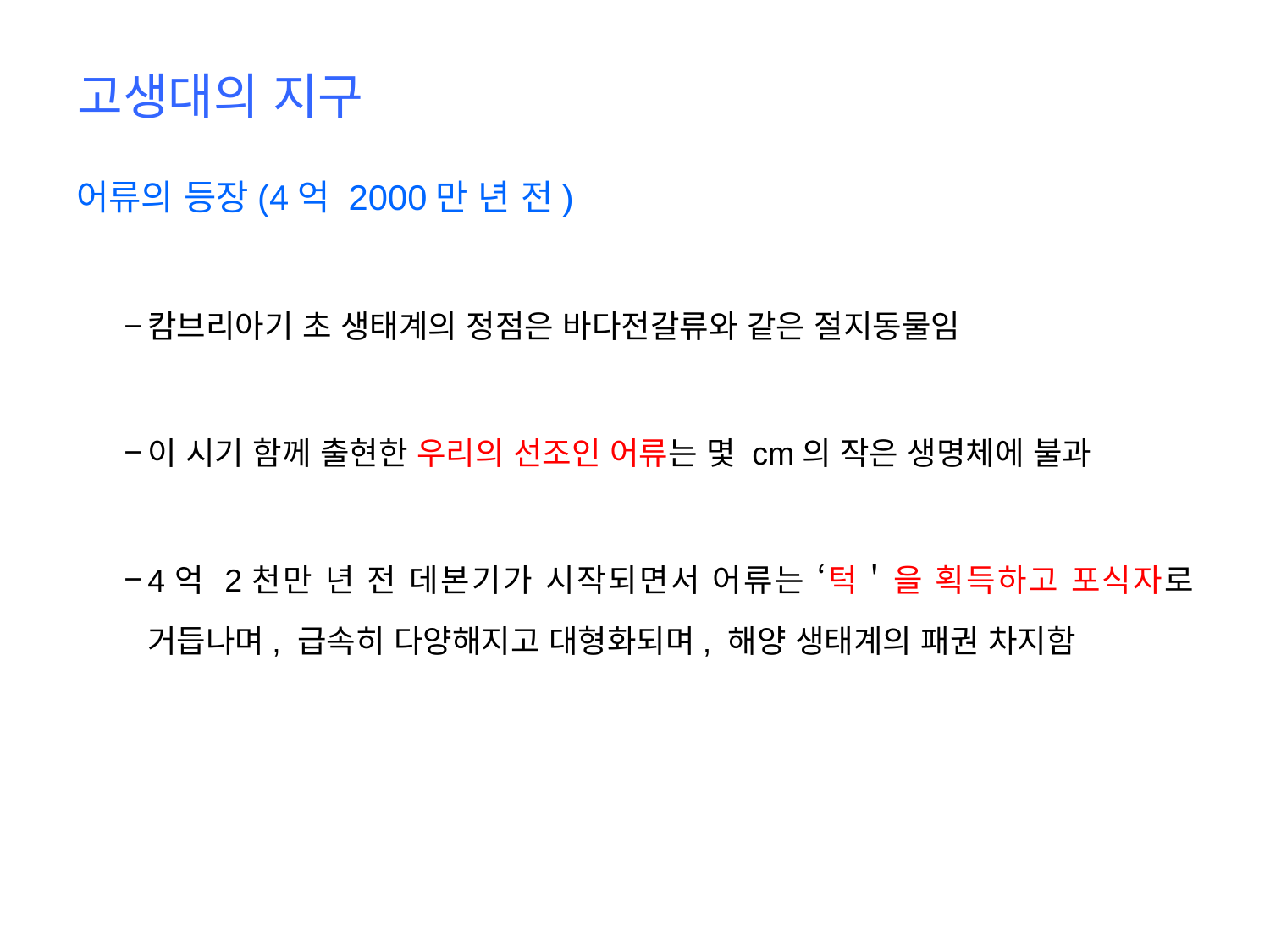

# 고생대의 지구
어류의 등장(4억 2000만 년 전)

캄브리아기 초 생태계의 정점은 바다전갈류와 같은 절지동물임

이 시기 함께 출현한 우리의 선조인 어류는 몇 cm의 작은 생명체에 불과

4억 2천만 년 전 데본기가 시작되면서 어류는 ‘턱＇을 획득하고 포식자로 거듭나며, 급속히 다양해지고 대형화되며, 해양 생태계의 패권 차지함